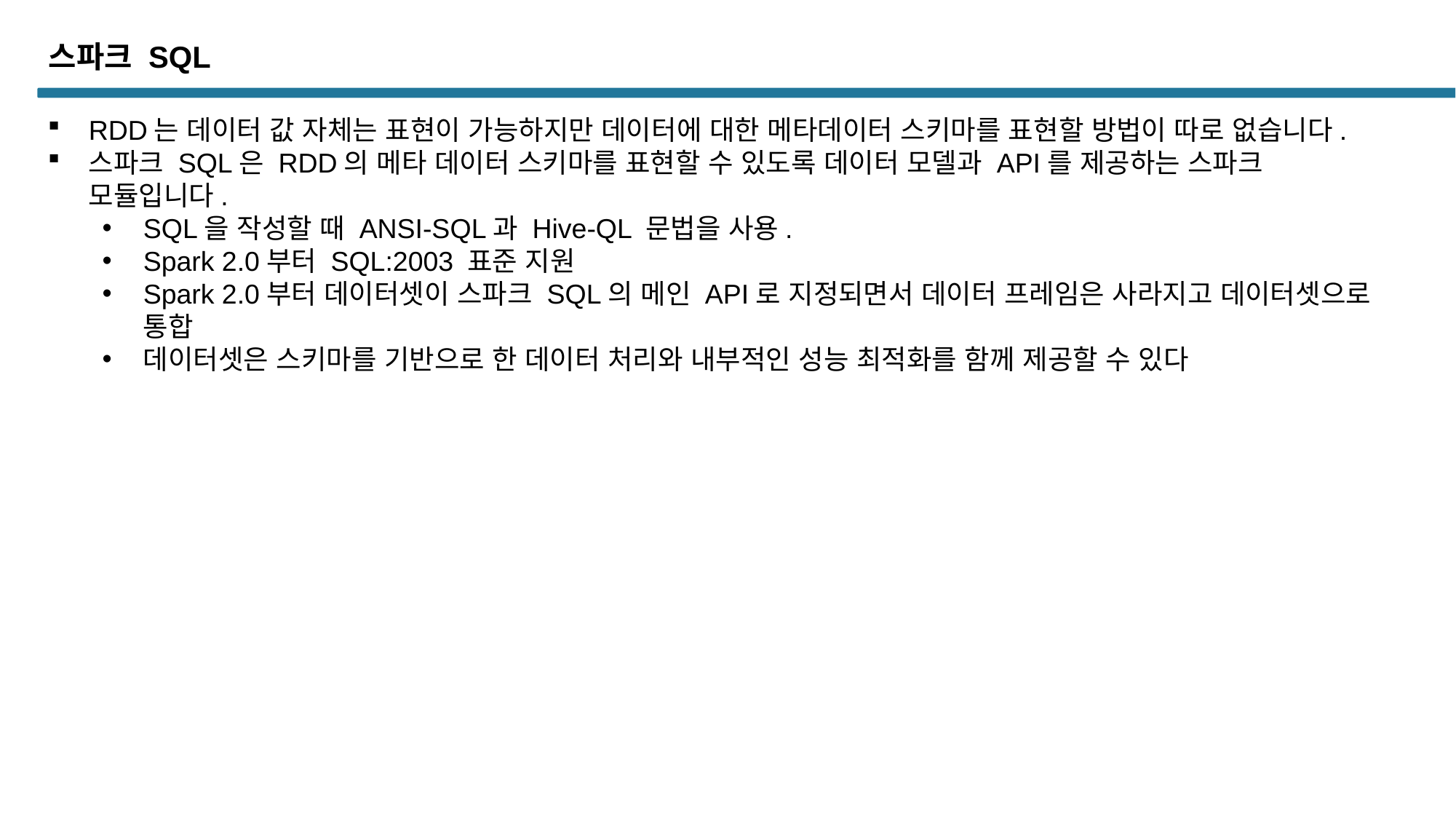

스파크 SQL
RDD는 데이터 값 자체는 표현이 가능하지만 데이터에 대한 메타데이터 스키마를 표현할 방법이 따로 없습니다.
스파크 SQL은 RDD의 메타 데이터 스키마를 표현할 수 있도록 데이터 모델과 API를 제공하는 스파크 모듈입니다.
SQL을 작성할 때 ANSI-SQL과 Hive-QL 문법을 사용.
Spark 2.0부터 SQL:2003 표준 지원
Spark 2.0부터 데이터셋이 스파크 SQL의 메인 API로 지정되면서 데이터 프레임은 사라지고 데이터셋으로 통합
데이터셋은 스키마를 기반으로 한 데이터 처리와 내부적인 성능 최적화를 함께 제공할 수 있다